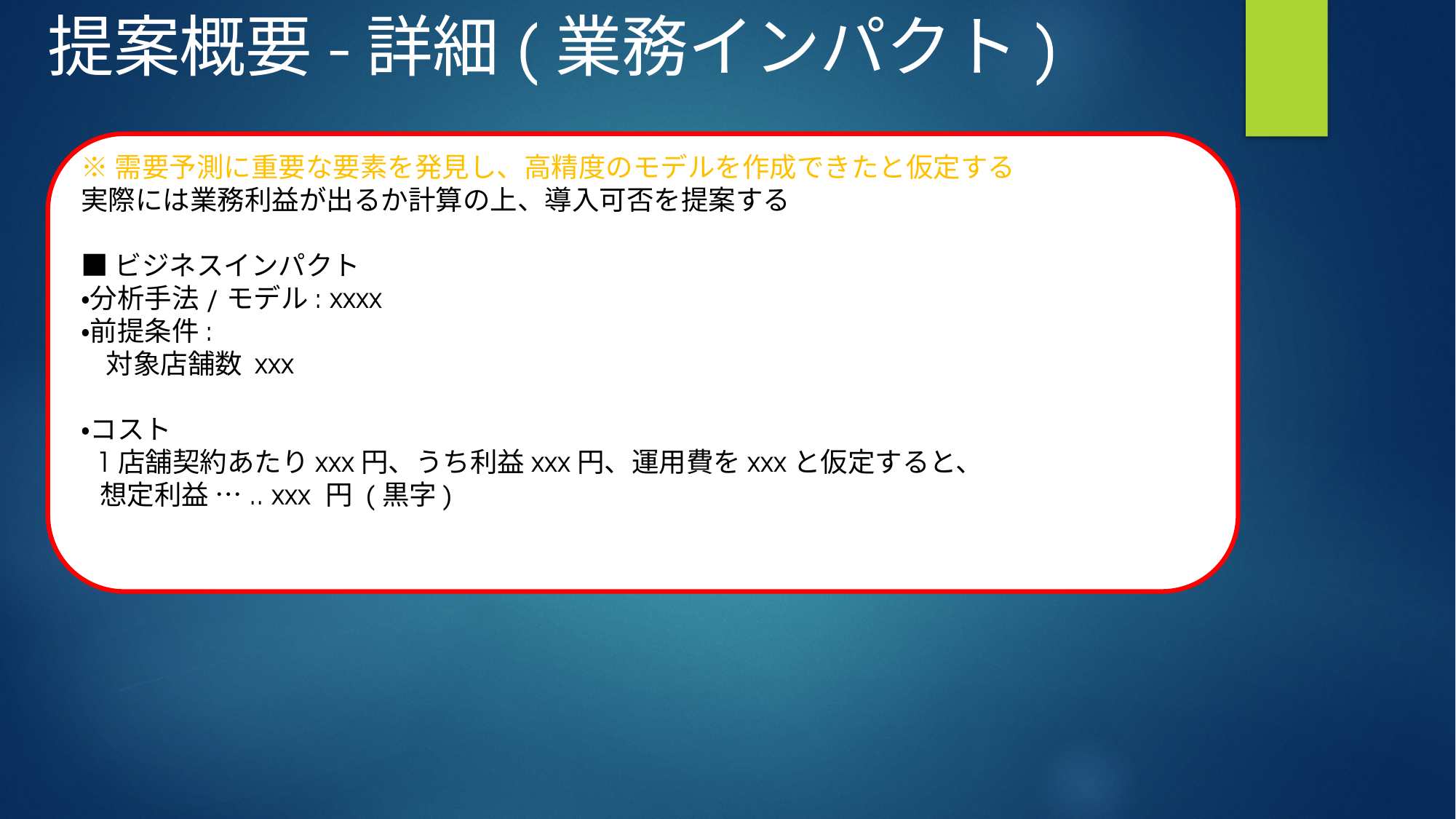

提案概要-詳細(業務インパクト)
※需要予測に重要な要素を発見し、高精度のモデルを作成できたと仮定する
実際には業務利益が出るか計算の上、導入可否を提案する

■ビジネスインパクト
・分析手法/モデル: xxxx
・前提条件:
   対象店舗数 xxx

・コスト
  1店舗契約あたりxxx円、うち利益xxx円、運用費をxxxと仮定すると、
  想定利益 ….. xxx 円 (黒字)